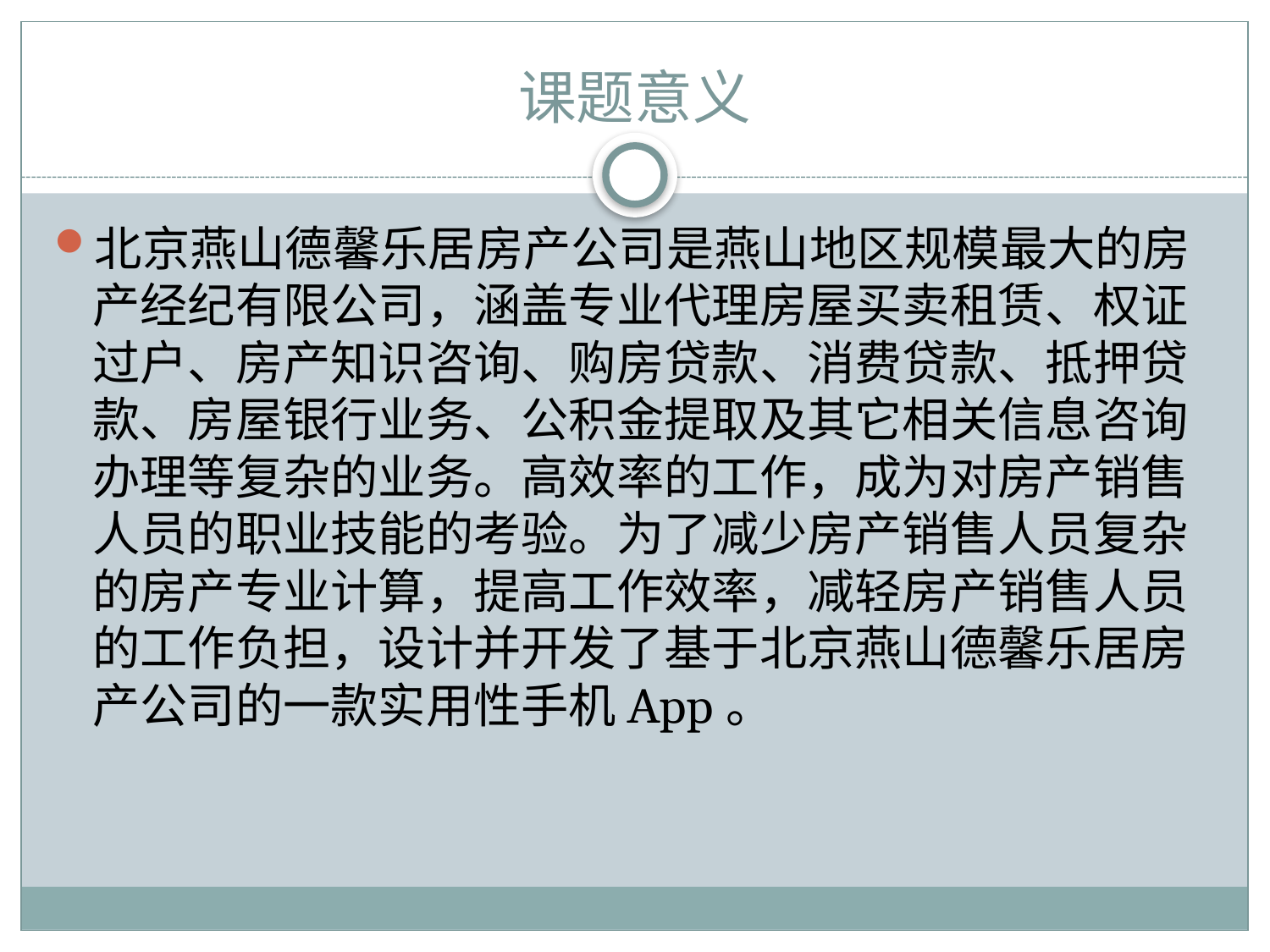

# 课题意义
北京燕山德馨乐居房产公司是燕山地区规模最大的房产经纪有限公司，涵盖专业代理房屋买卖租赁、权证过户、房产知识咨询、购房贷款、消费贷款、抵押贷款、房屋银行业务、公积金提取及其它相关信息咨询办理等复杂的业务。高效率的工作，成为对房产销售人员的职业技能的考验。为了减少房产销售人员复杂的房产专业计算，提高工作效率，减轻房产销售人员的工作负担，设计并开发了基于北京燕山德馨乐居房产公司的一款实用性手机App。